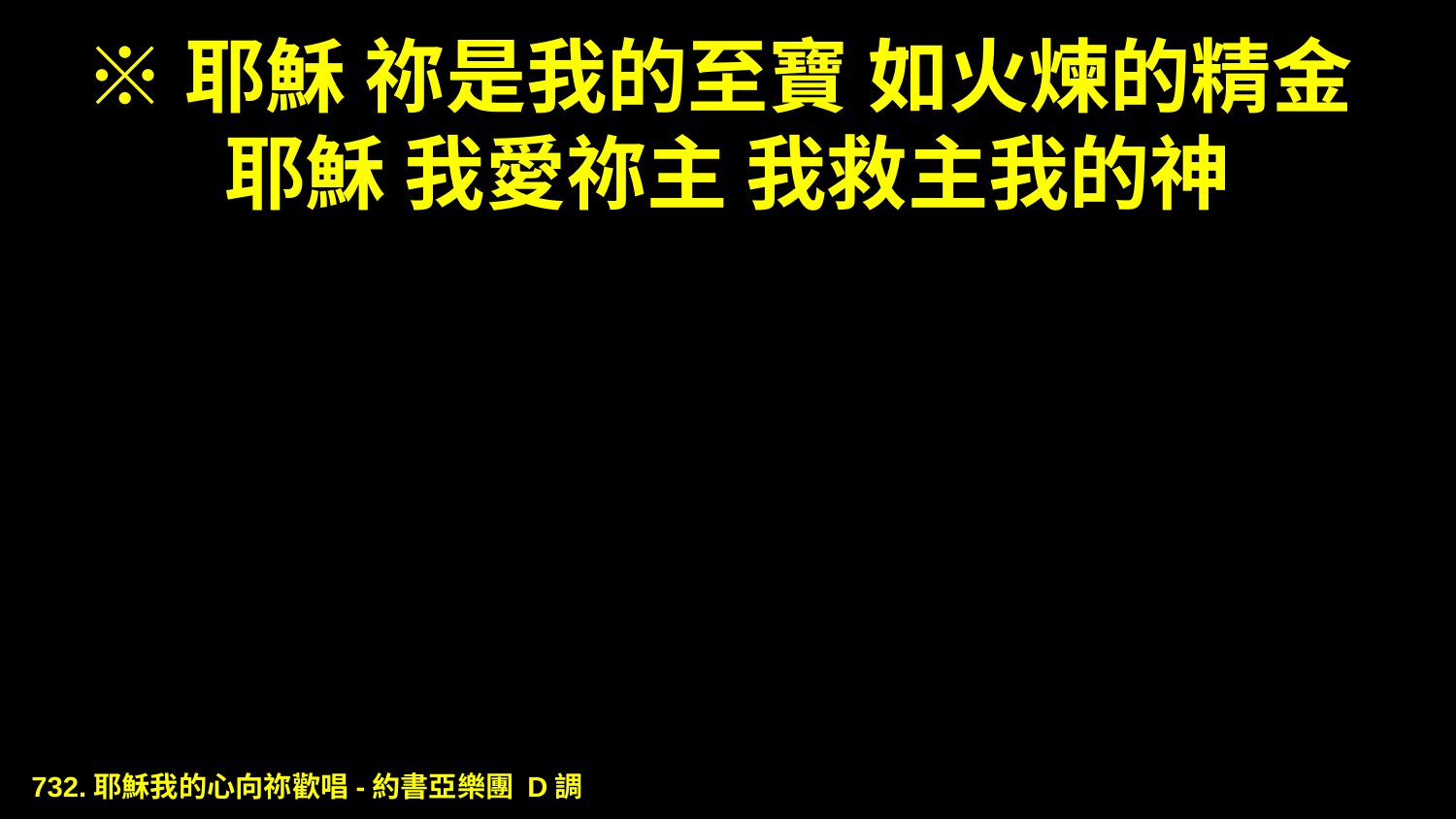

# ※耶穌 祢是我的至寶 如火煉的精金 耶穌 我愛祢主 我救主我的神
732.耶穌我的心向祢歡唱-約書亞樂團 D調